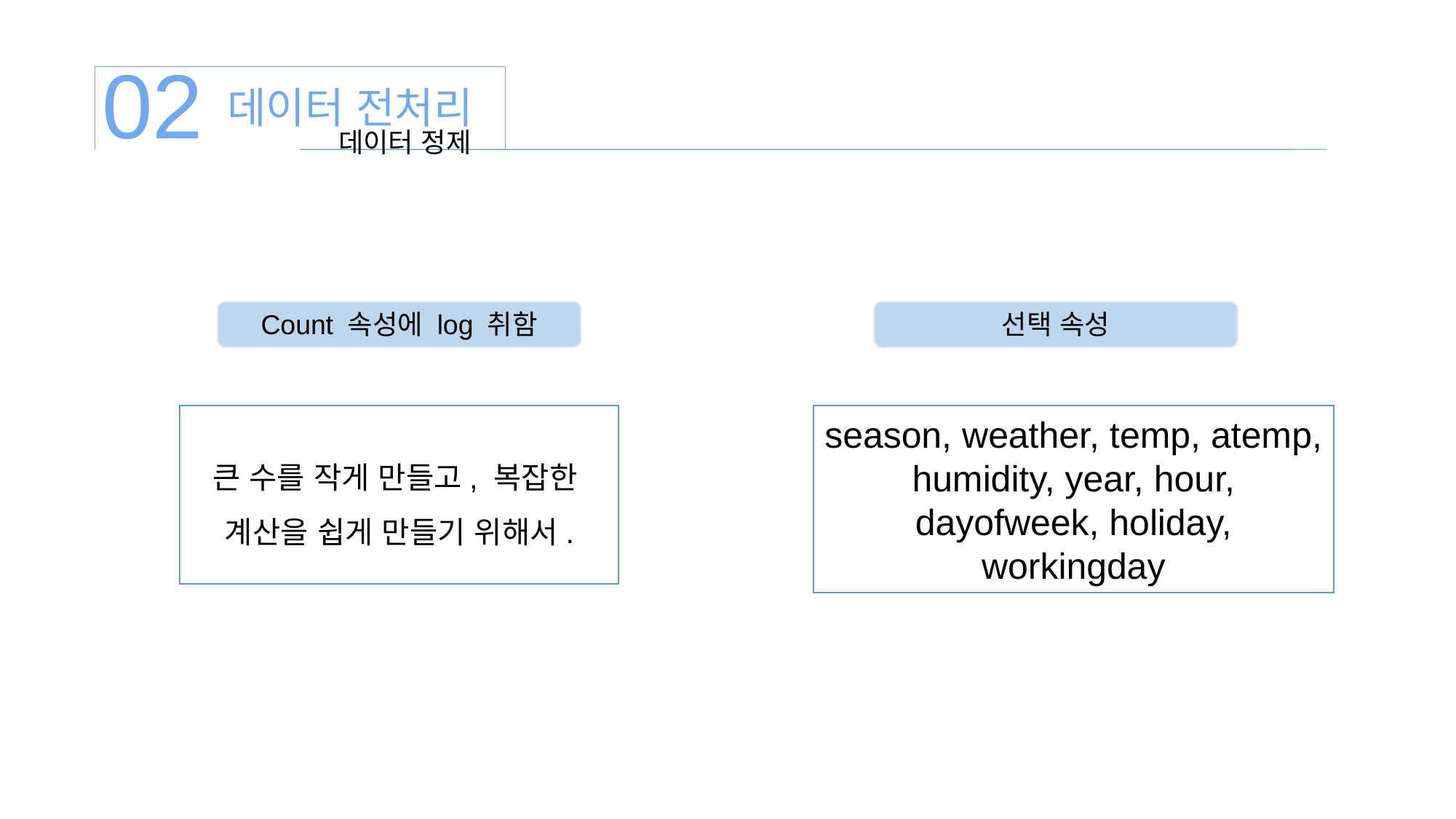

02
데이터 전처리
데이터 정제

Count 속성에 log 취함

선택 속성
큰 수를 작게 만들고, 복잡한 계산을 쉽게 만들기 위해서.
season, weather, temp, atemp, humidity, year, hour, dayofweek, holiday, workingday